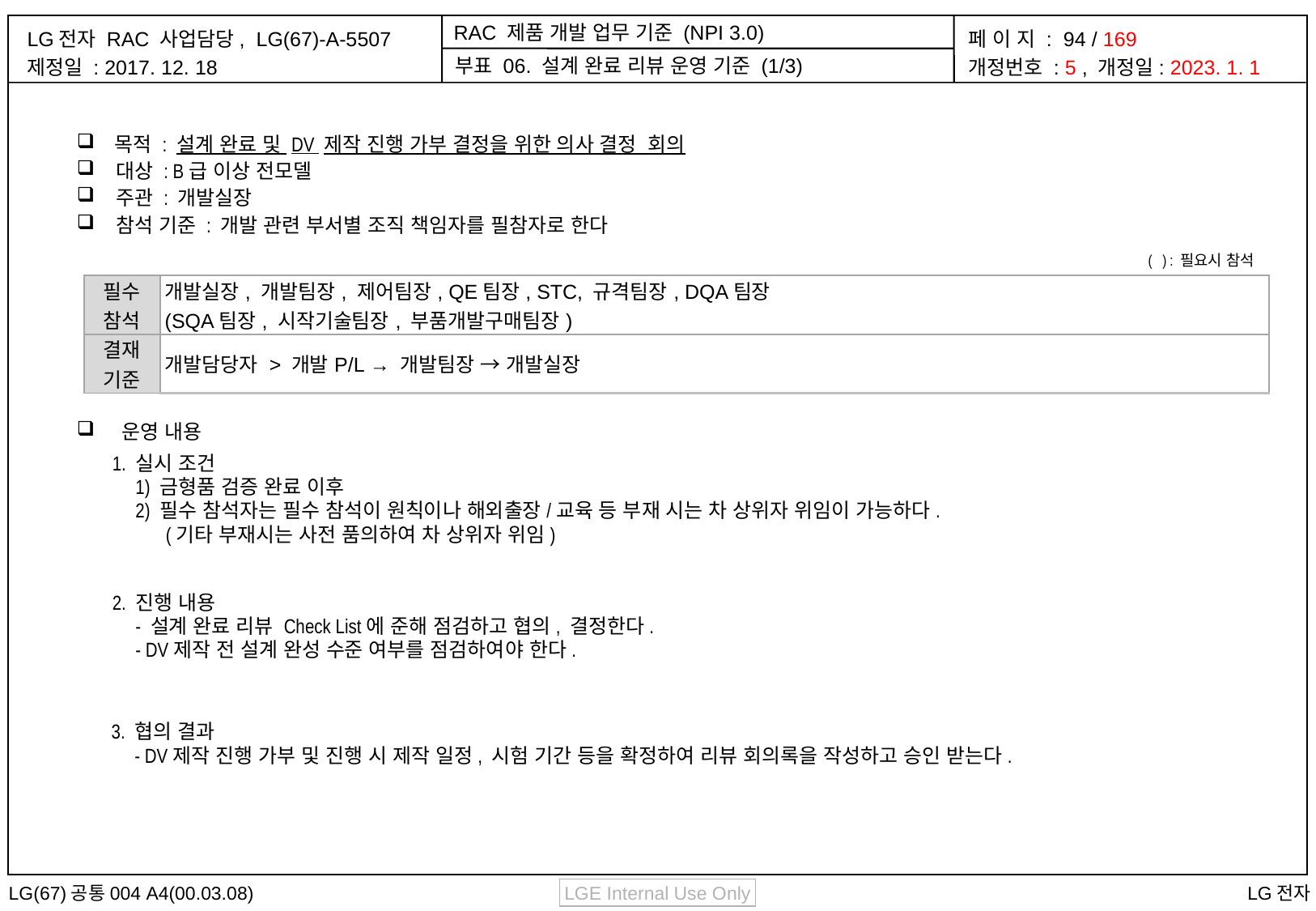

부표 06. 설계 완료 리뷰 운영 기준 (1/3)
 목적 : 설계 완료 및 DV 제작 진행 가부 결정을 위한 의사 결정  회의
 대상 : B급 이상 전모델
 주관 : 개발실장
 참석 기준 : 개발 관련 부서별 조직 책임자를 필참자로 한다
(   ) : 필요시 참석
| 필수 참석 | 개발실장, 개발팀장, 제어팀장, QE팀장, STC, 규격팀장, DQA팀장 (SQA팀장, 시작기술팀장, 부품개발구매팀장) |
| --- | --- |
| 결재 기준 | 개발담당자 > 개발P/L → 개발팀장 → 개발실장 |
  운영 내용
1. 실시 조건
     1) 금형품 검증 완료 이후
     2) 필수 참석자는 필수 참석이 원칙이나 해외출장/교육 등 부재 시는 차 상위자 위임이 가능하다.
     (기타 부재시는 사전 품의하여 차 상위자 위임)
2. 진행 내용
     - 설계 완료 리뷰 Check List에 준해 점검하고 협의, 결정한다.
     - DV제작 전 설계 완성 수준 여부를 점검하여야 한다.
3. 협의 결과
     - DV제작 진행 가부 및 진행 시 제작 일정, 시험 기간 등을 확정하여 리뷰 회의록을 작성하고 승인 받는다.